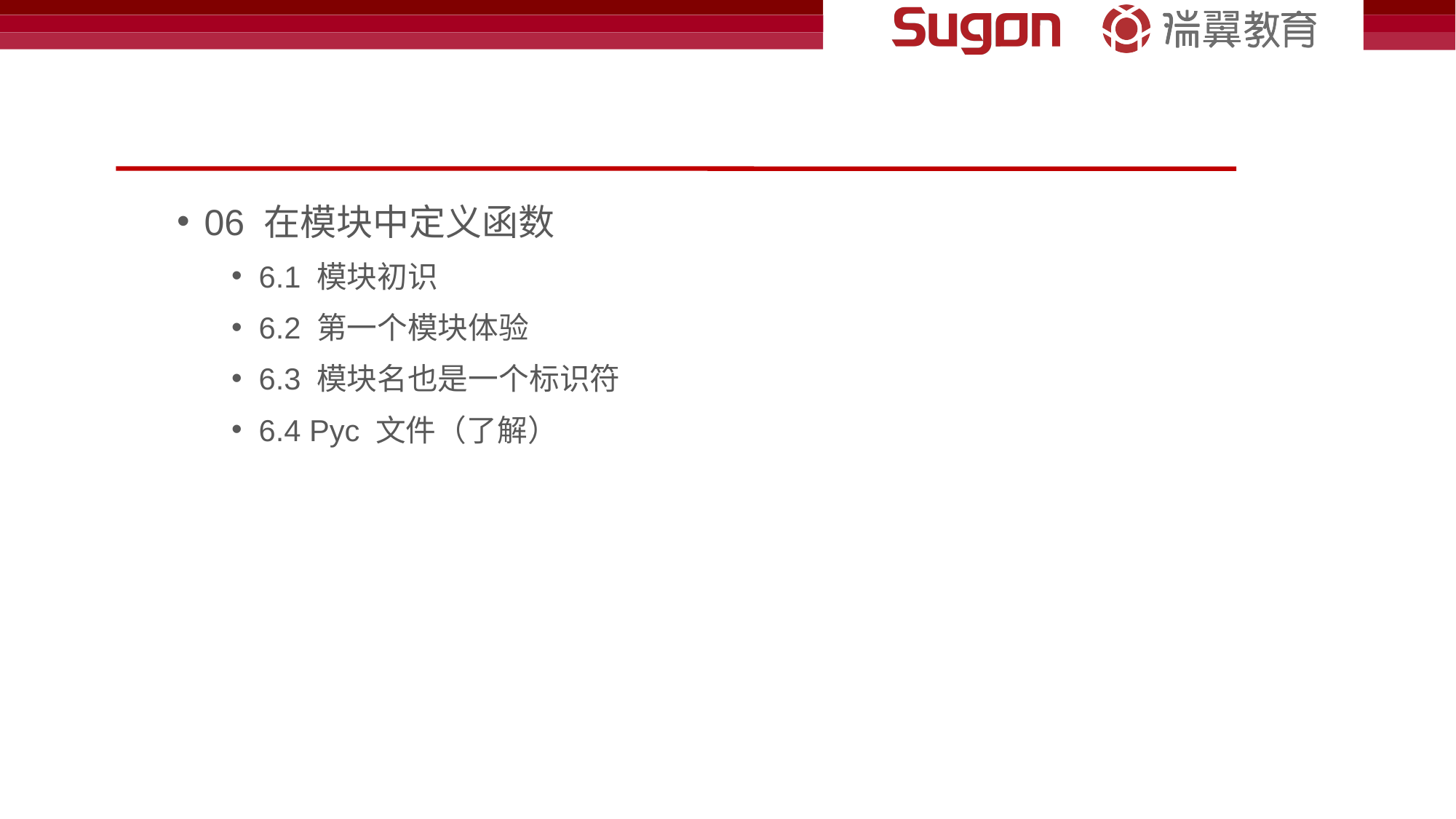

#
06 在模块中定义函数
6.1 模块初识
6.2 第一个模块体验
6.3 模块名也是一个标识符
6.4 Pyc 文件（了解）